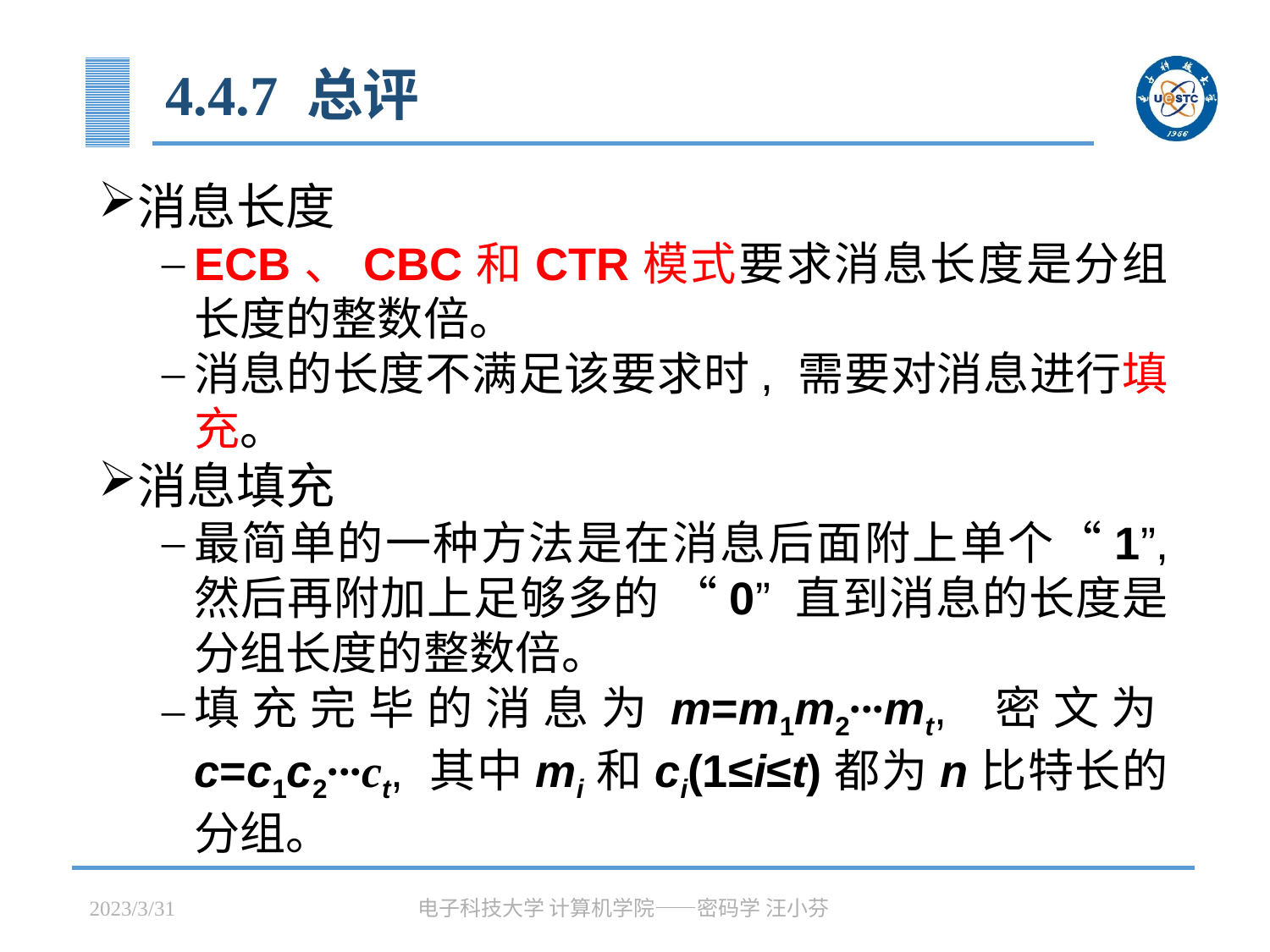

# 4.4.7 总评
消息长度
ECB、CBC和CTR模式要求消息长度是分组长度的整数倍。
消息的长度不满足该要求时, 需要对消息进行填充。
消息填充
最简单的一种方法是在消息后面附上单个“1”, 然后再附加上足够多的 “0” 直到消息的长度是分组长度的整数倍。
填充完毕的消息为m=m1m2∙∙∙mt, 密文为c=c1c2∙∙∙ct, 其中mi和ci(1≤i≤t)都为n比特长的分组。

2023/3/31
电子科技大学 计算机学院——密码学 汪小芬